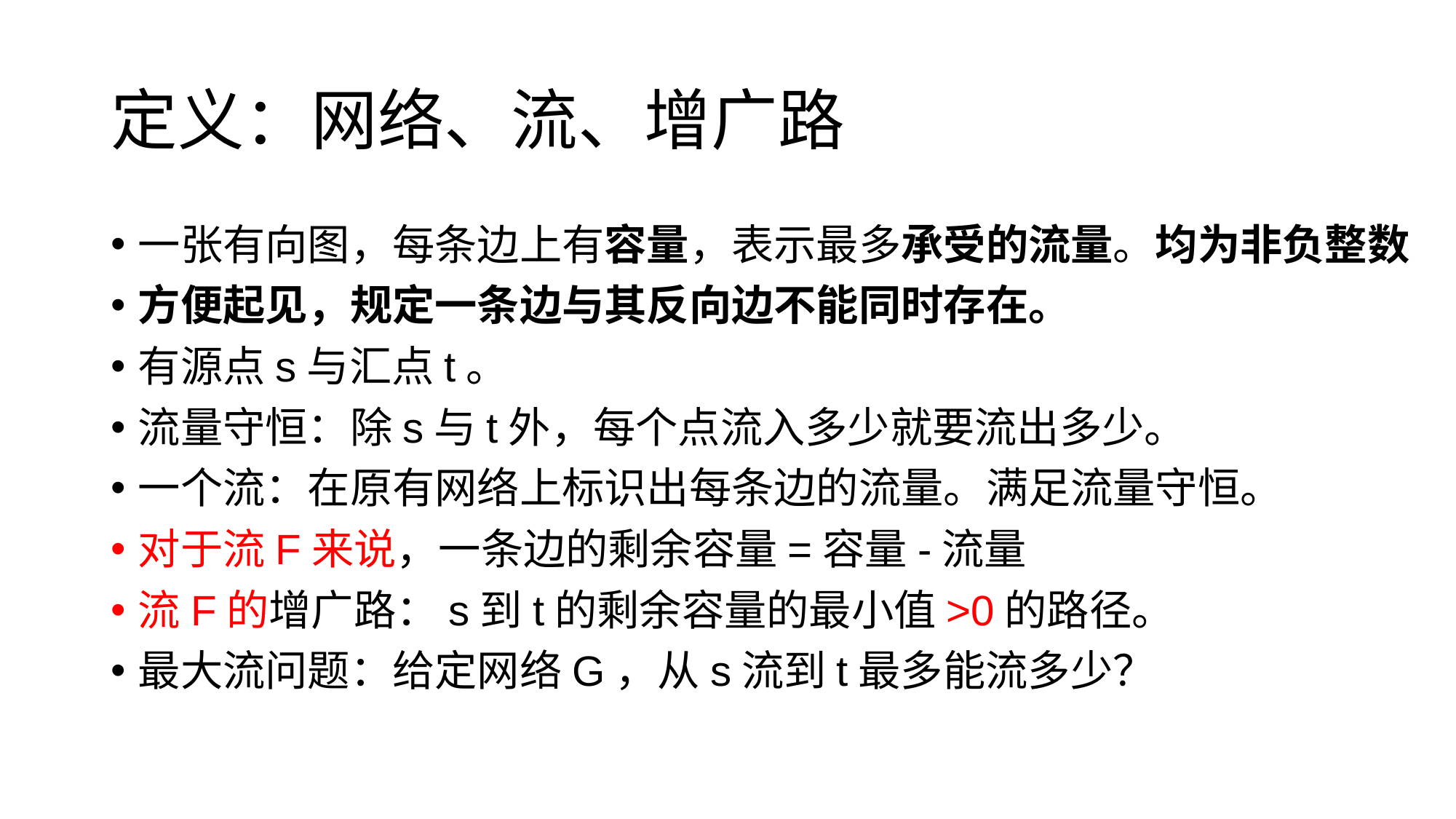

# 定义：网络、流、增广路
一张有向图，每条边上有容量，表示最多承受的流量。均为非负整数
方便起见，规定一条边与其反向边不能同时存在。
有源点s与汇点t。
流量守恒：除s与t外，每个点流入多少就要流出多少。
一个流：在原有网络上标识出每条边的流量。满足流量守恒。
对于流F来说，一条边的剩余容量=容量-流量
流F的增广路：s到t的剩余容量的最小值>0的路径。
最大流问题：给定网络G，从s流到t最多能流多少？